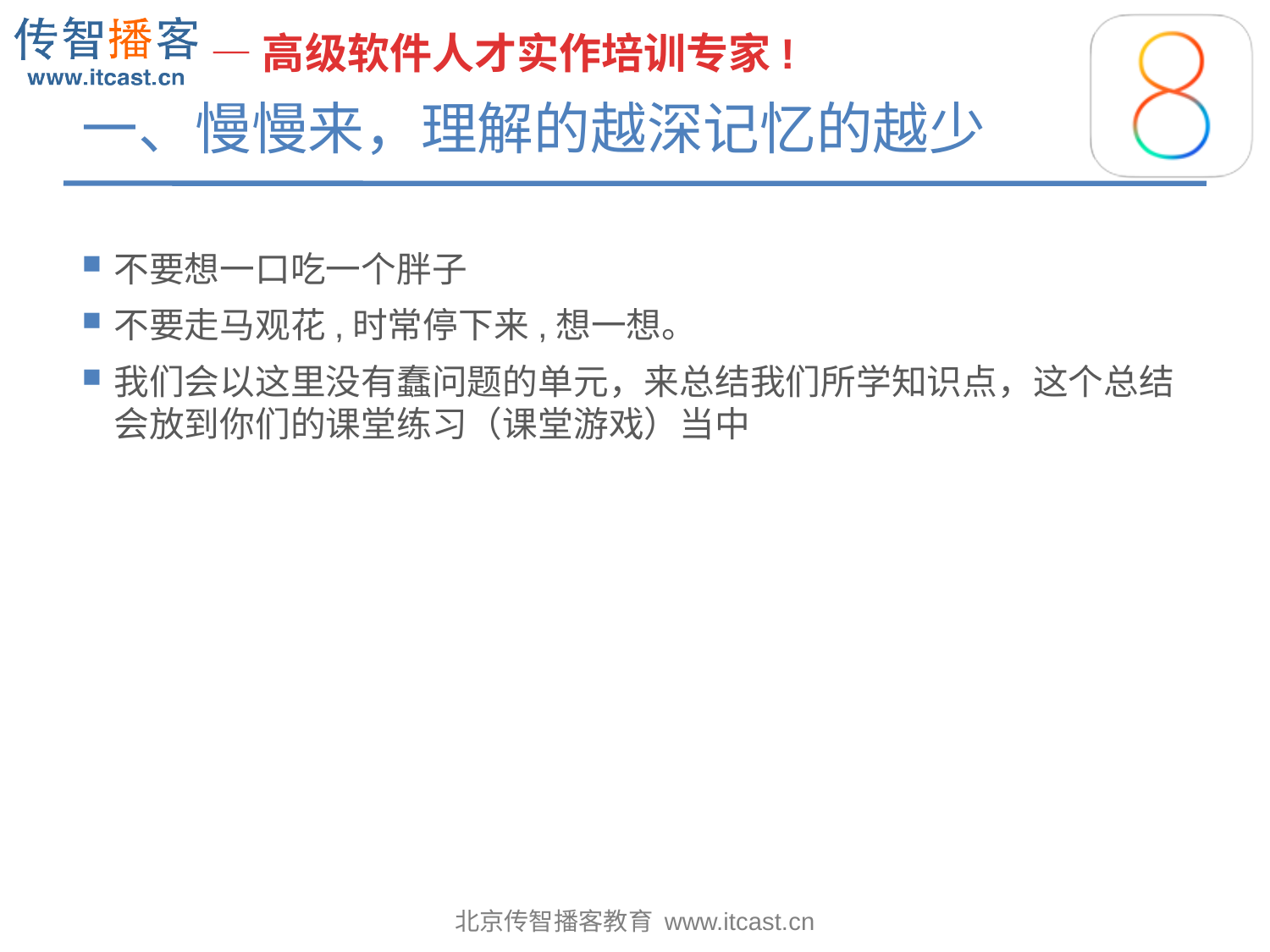

# 一、慢慢来，理解的越深记忆的越少
不要想一口吃一个胖子
不要走马观花,时常停下来,想一想。
我们会以这里没有蠢问题的单元，来总结我们所学知识点，这个总结会放到你们的课堂练习（课堂游戏）当中